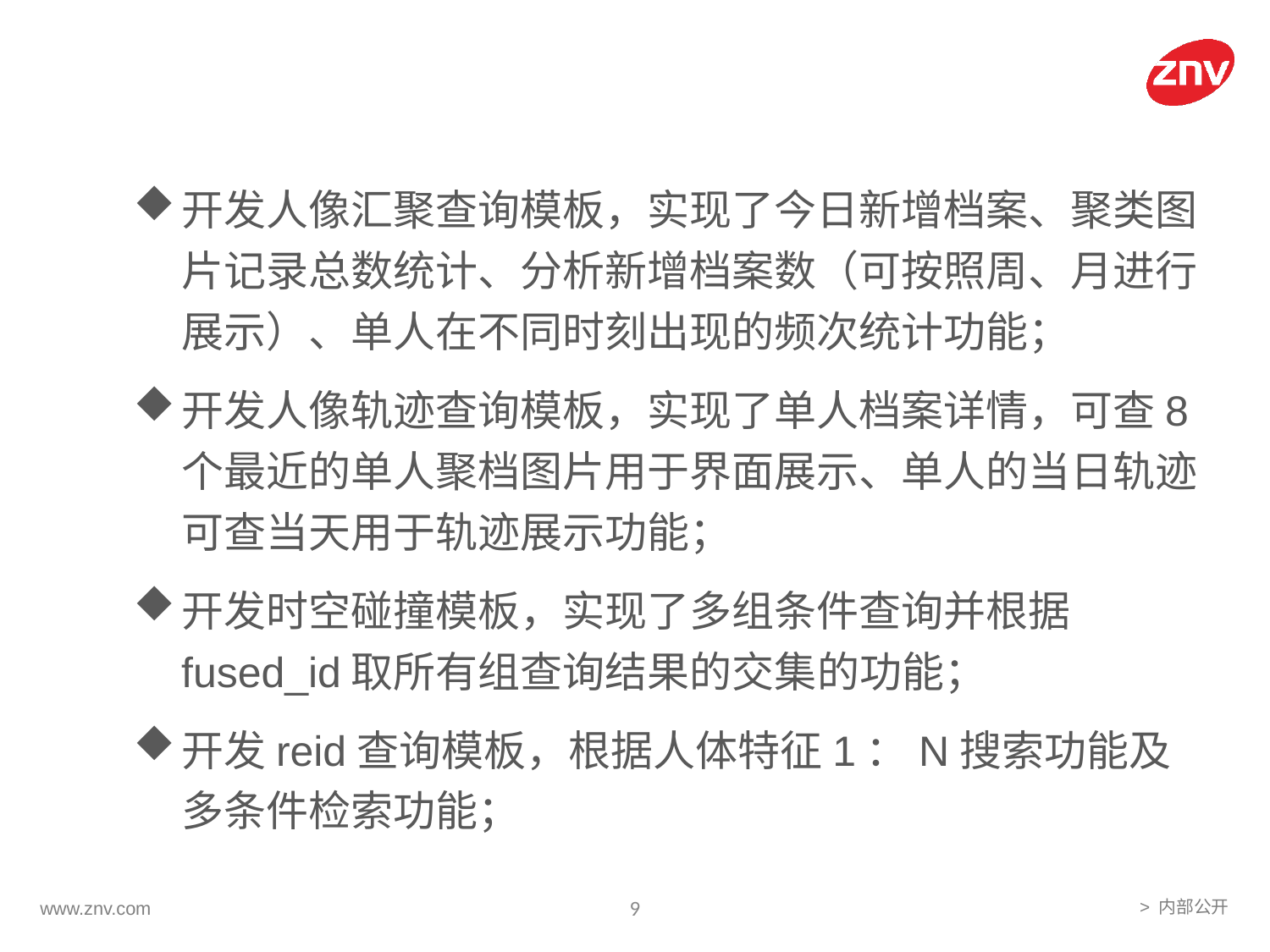

开发人像汇聚查询模板，实现了今日新增档案、聚类图片记录总数统计、分析新增档案数（可按照周、月进行展示）、单人在不同时刻出现的频次统计功能；
开发人像轨迹查询模板，实现了单人档案详情，可查8个最近的单人聚档图片用于界面展示、单人的当日轨迹可查当天用于轨迹展示功能；
开发时空碰撞模板，实现了多组条件查询并根据fused_id取所有组查询结果的交集的功能；
开发reid查询模板，根据人体特征1：N搜索功能及多条件检索功能；

9